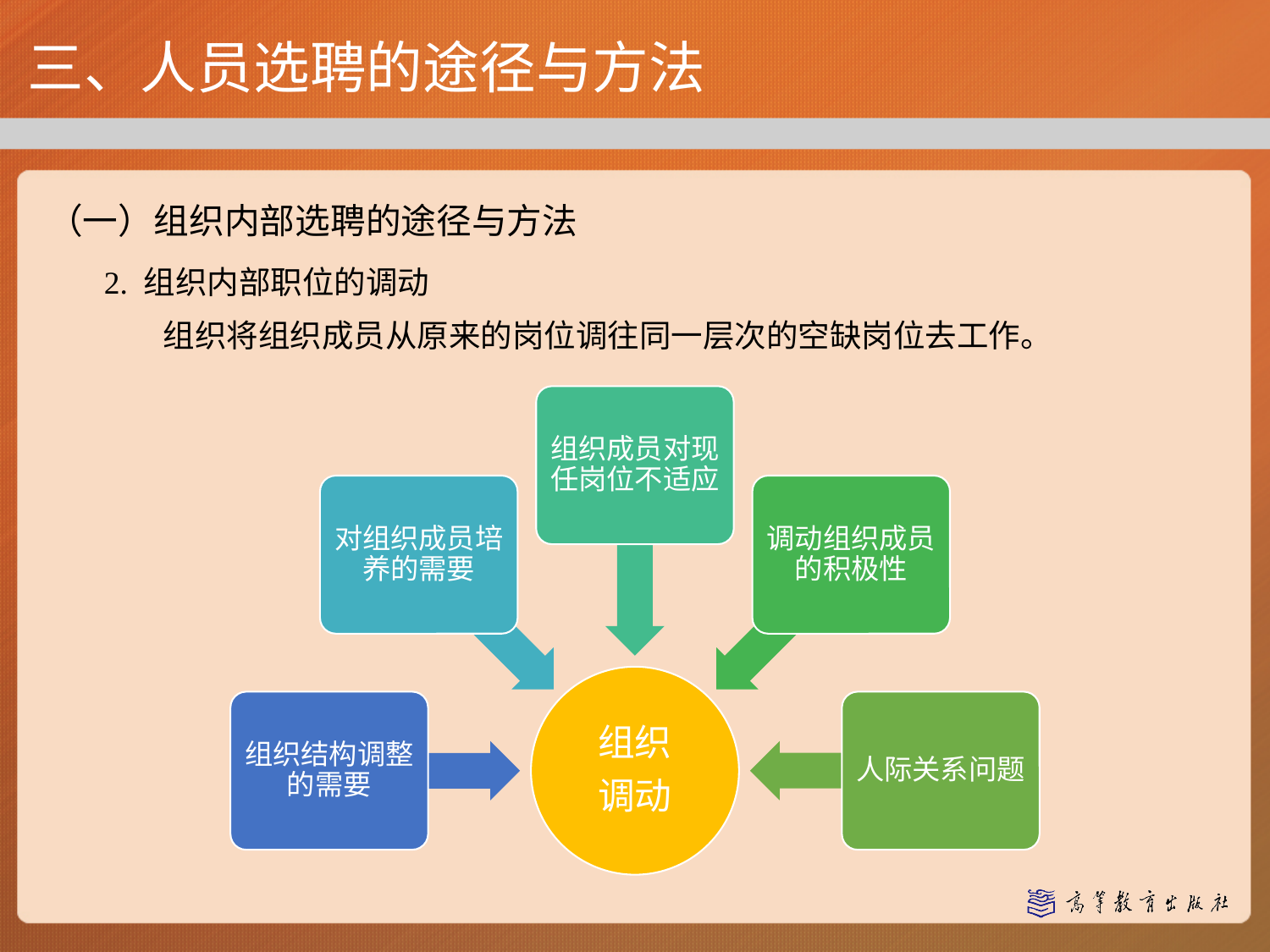

三、人员选聘的途径与方法
（一）组织内部选聘的途径与方法
2. 组织内部职位的调动
组织将组织成员从原来的岗位调往同一层次的空缺岗位去工作。
组织
调动
组织结构调整的需要
对组织成员培养的需要
组织成员对现任岗位不适应
调动组织成员的积极性
人际关系问题